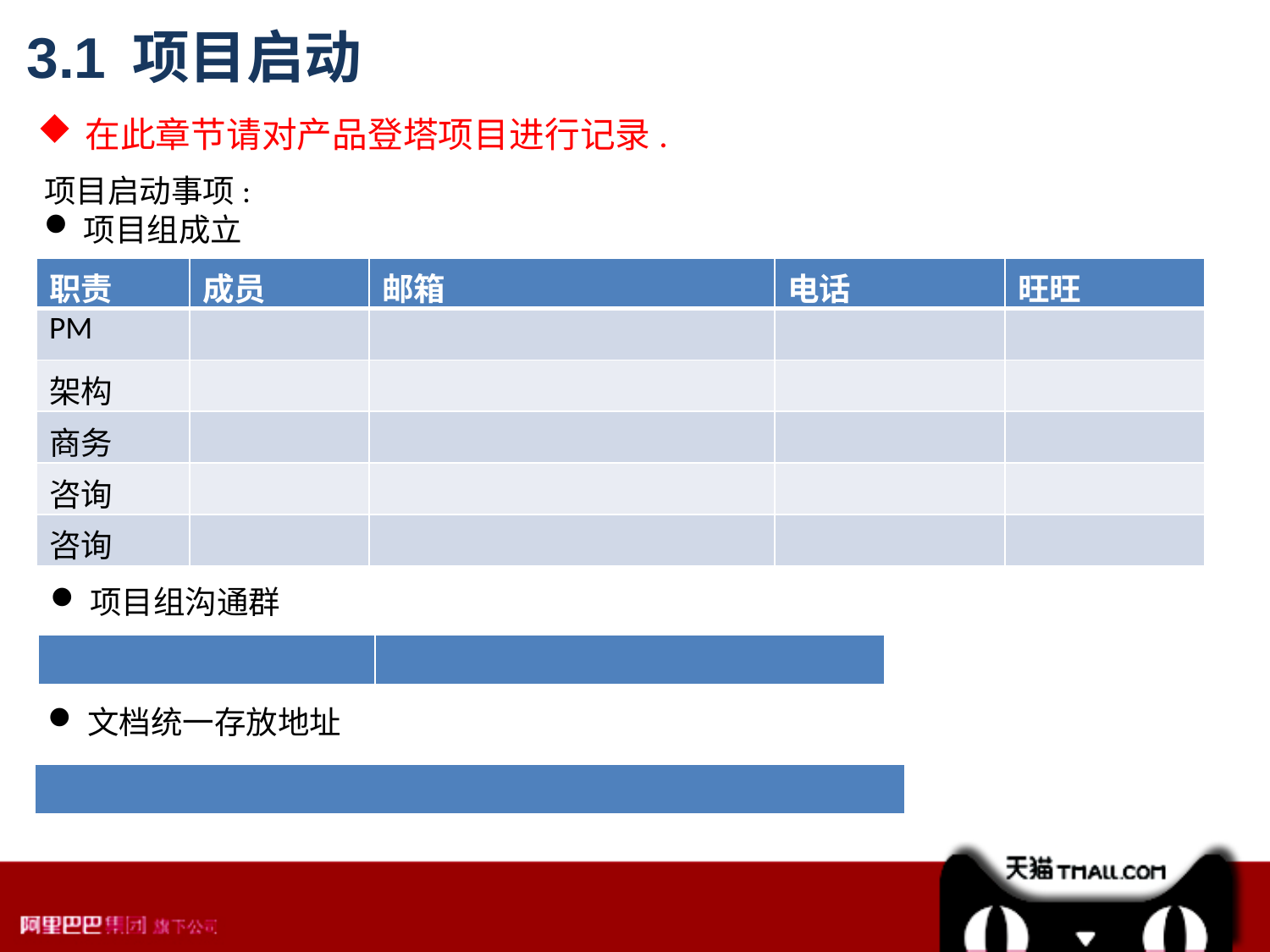

3.1 项目启动
在此章节请对产品登塔项目进行记录.
项目启动事项:
项目组成立
| 职责 | 成员 | 邮箱 | 电话 | 旺旺 |
| --- | --- | --- | --- | --- |
| PM |  |  |  |  |
| 架构 |  |  |  |  |
| 商务 |  |  |  |  |
| 咨询 |  |  |  |  |
| 咨询 |  |  |  |  |
项目组沟通群
|  |  |
| --- | --- |
文档统一存放地址

|  |
| --- |